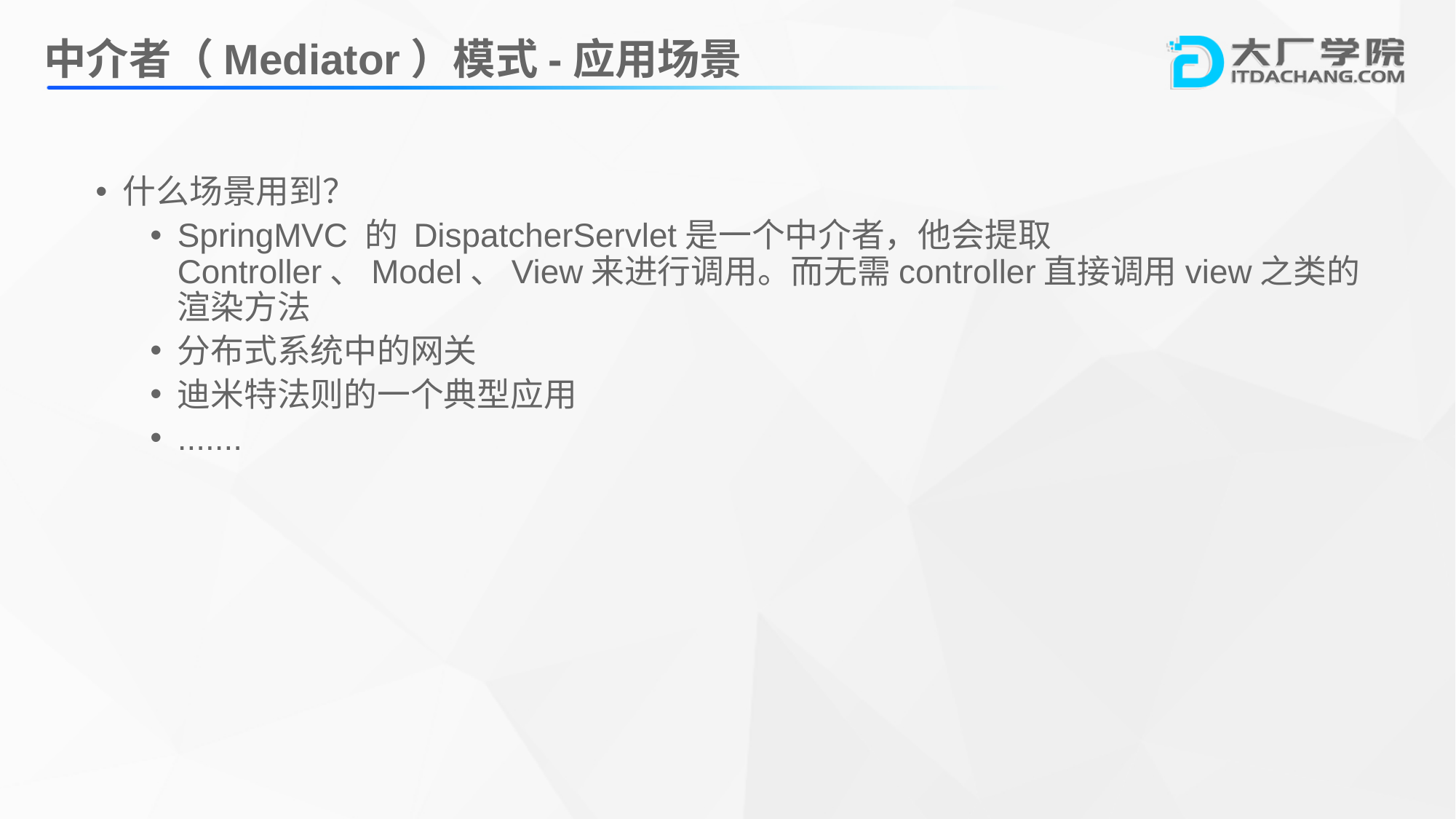

# 中介者（Mediator）模式-应用场景
什么场景用到？
SpringMVC 的 DispatcherServlet是一个中介者，他会提取Controller、Model、View来进行调用。而无需controller直接调用view之类的渲染方法
分布式系统中的网关
迪米特法则的一个典型应用
.......